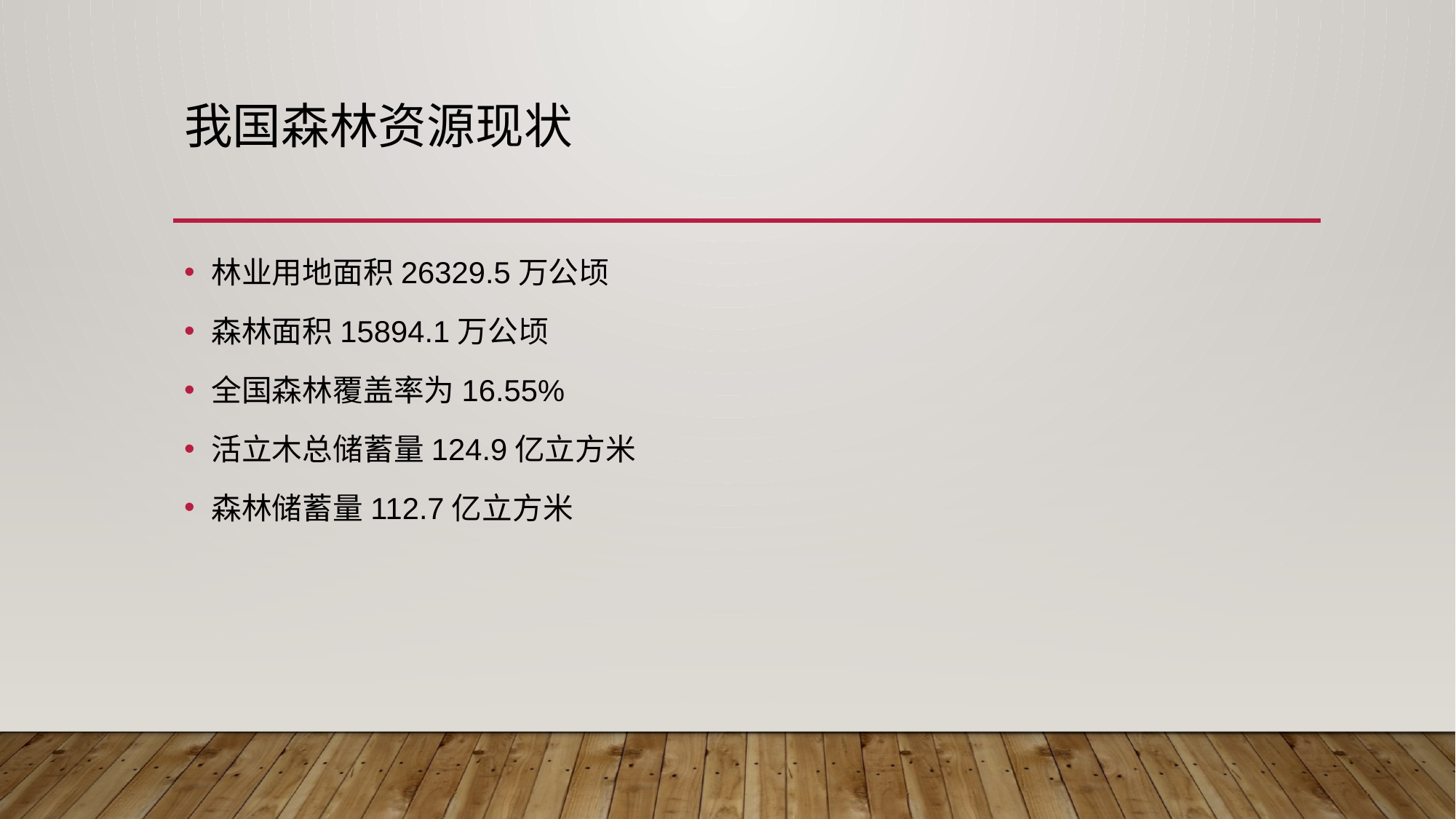

# 我国森林资源现状
林业用地面积26329.5万公顷
森林面积15894.1万公顷
全国森林覆盖率为16.55%
活立木总储蓄量124.9亿立方米
森林储蓄量112.7亿立方米